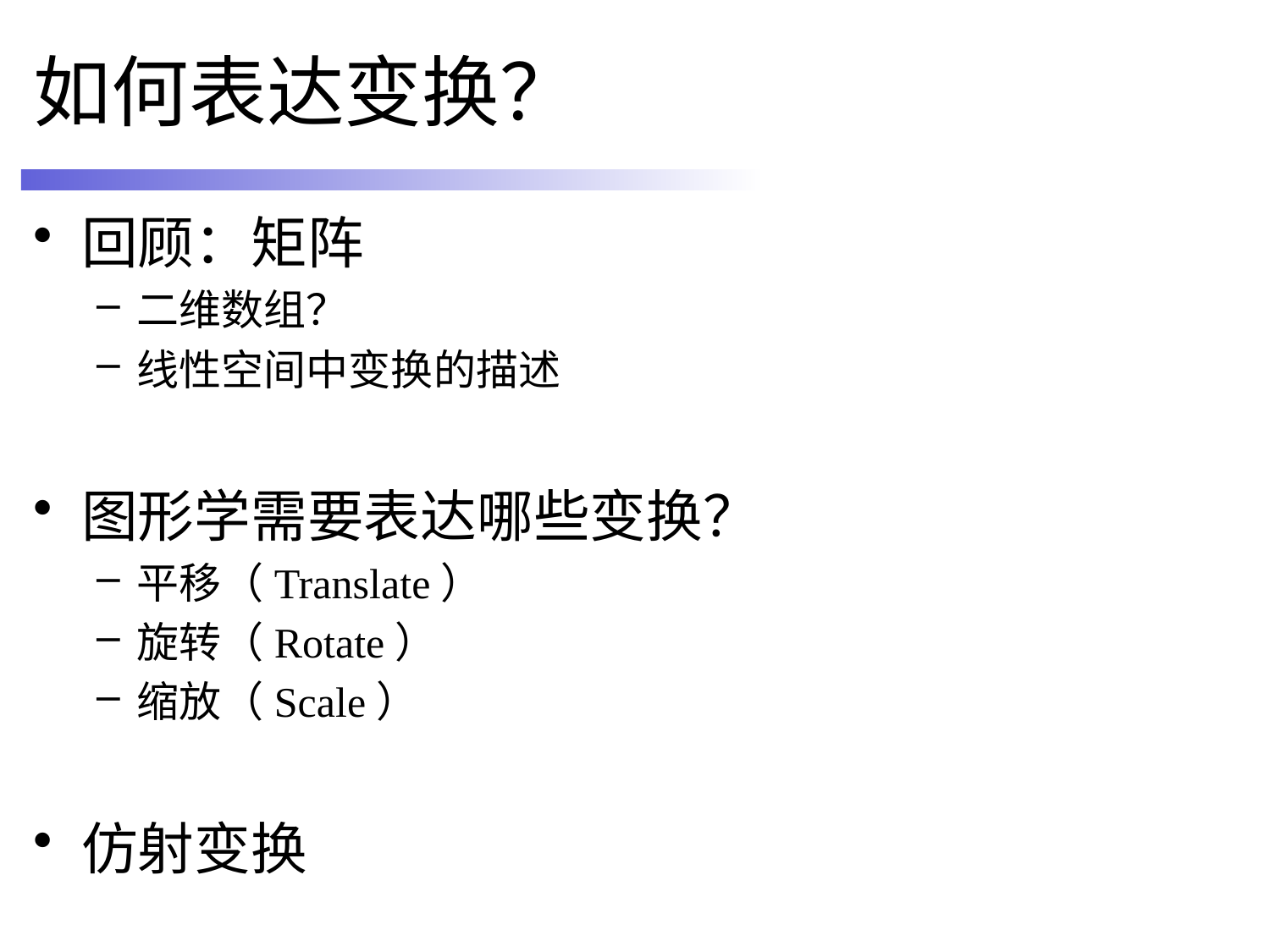

# 如何表达变换？
回顾：矩阵
二维数组？
线性空间中变换的描述

图形学需要表达哪些变换？
平移（Translate）
旋转（Rotate）
缩放（Scale）

仿射变换